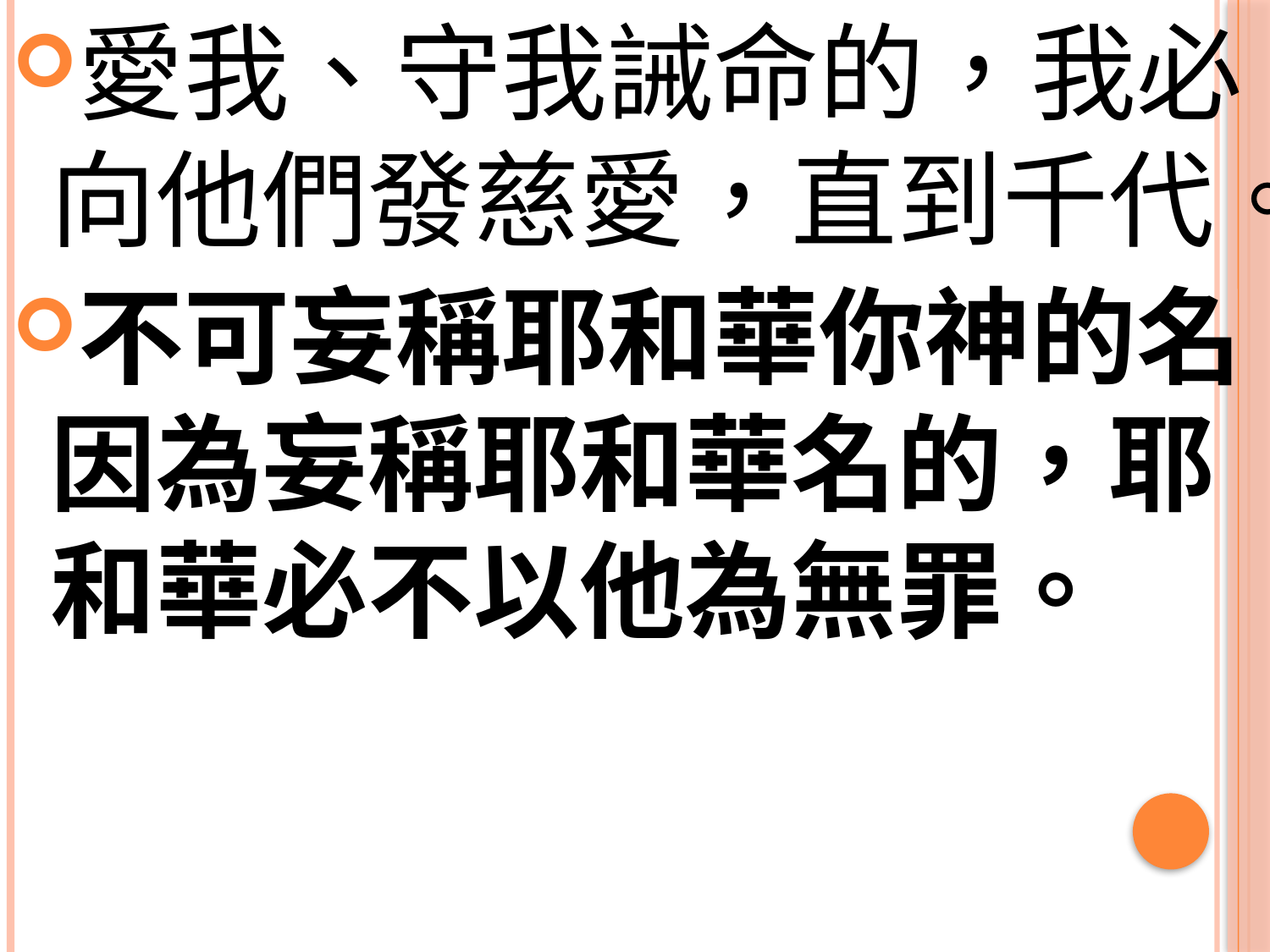

愛我、守我誡命的，我必向他們發慈愛，直到千代。
不可妄稱耶和華你神的名；因為妄稱耶和華名的，耶和華必不以他為無罪。